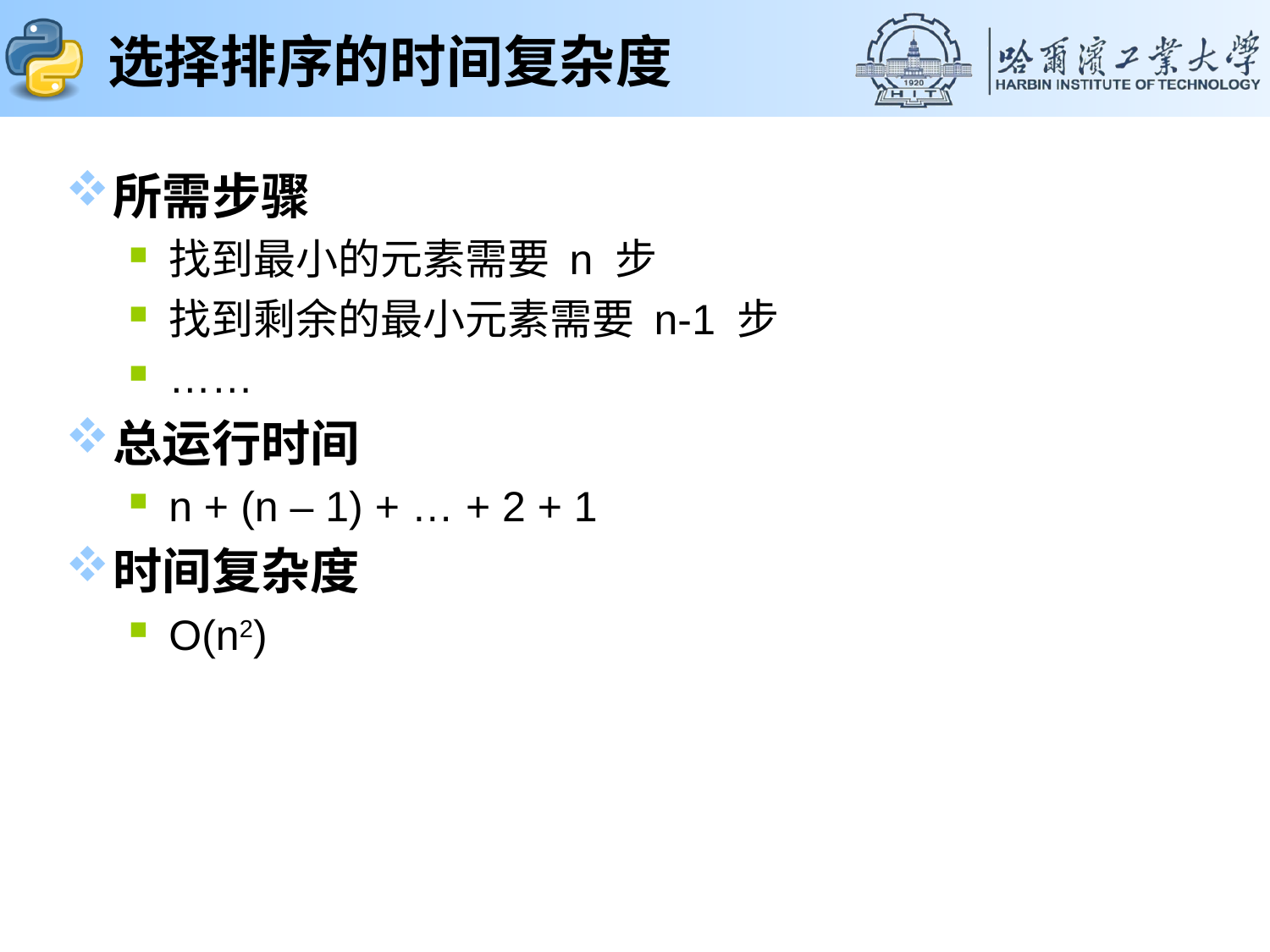

# 选择排序的时间复杂度
所需步骤
找到最小的元素需要 n 步
找到剩余的最小元素需要 n-1 步
……
总运行时间
n + (n – 1) + … + 2 + 1
时间复杂度
O(n2)